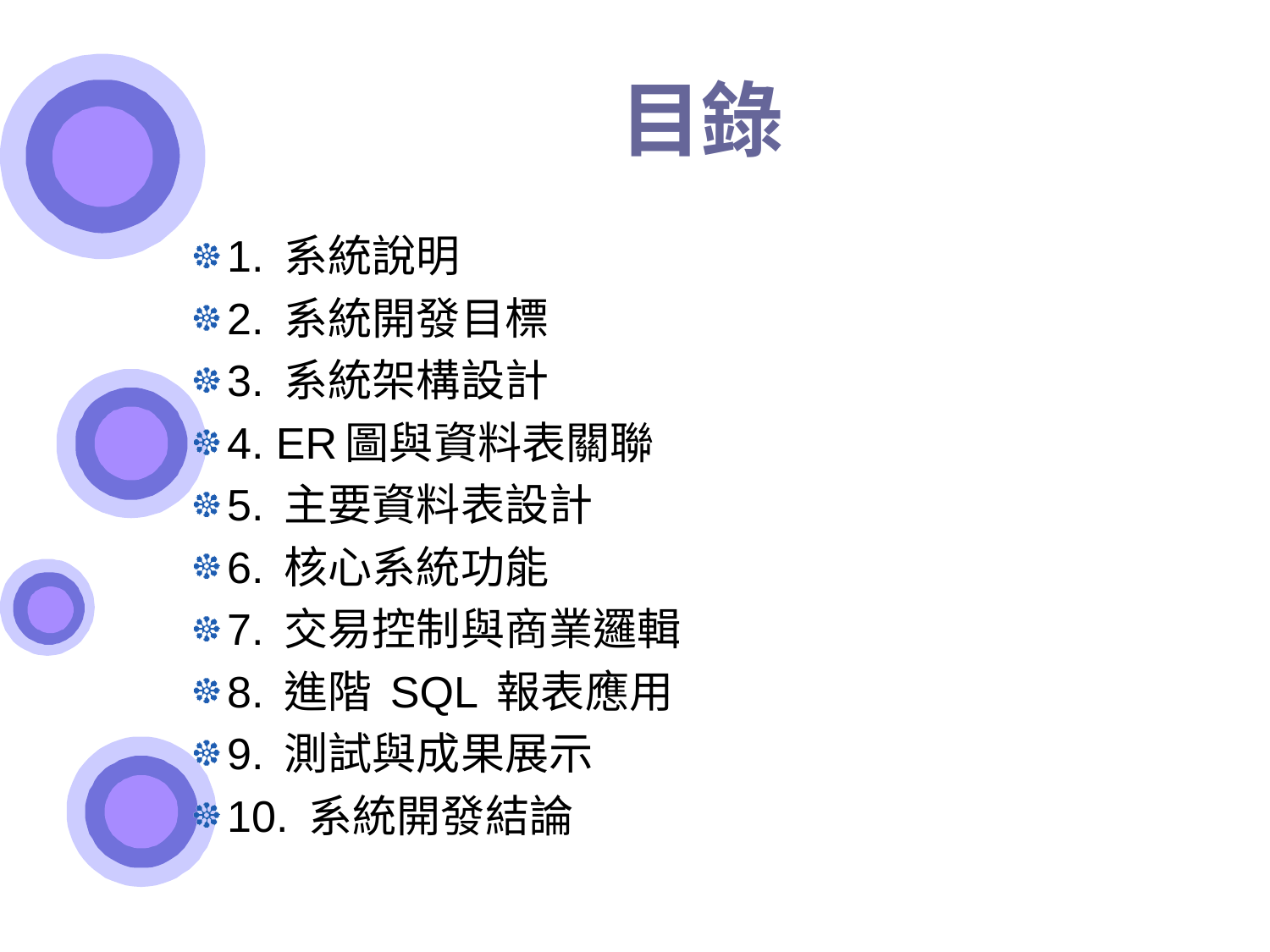

# 目錄
1. 系統說明
2. 系統開發目標
3. 系統架構設計
4. ER圖與資料表關聯
5. 主要資料表設計
6. 核心系統功能
7. 交易控制與商業邏輯
8. 進階 SQL 報表應用
9. 測試與成果展示
10. 系統開發結論